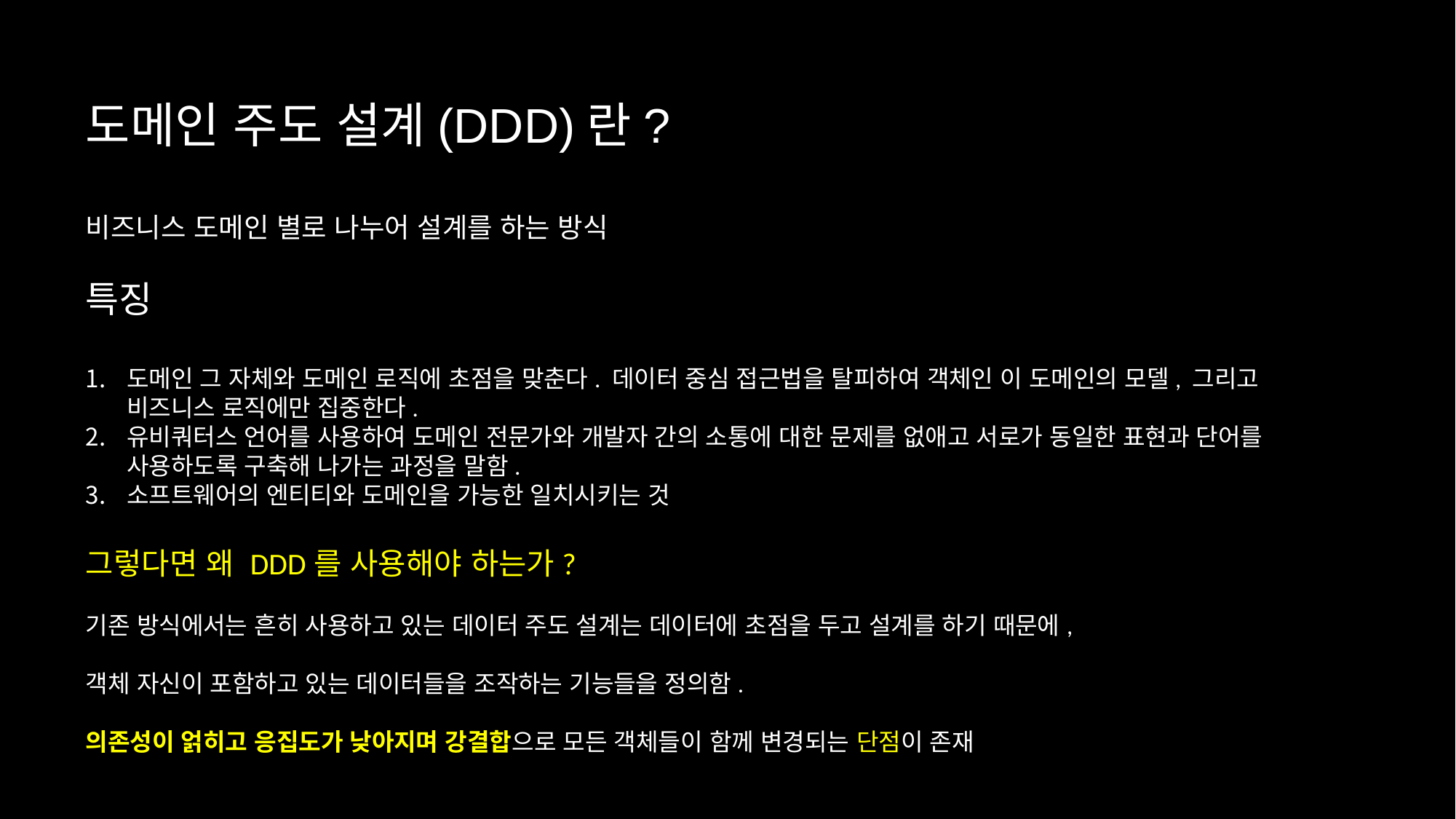

도메인 주도 설계(DDD)란?
비즈니스 도메인 별로 나누어 설계를 하는 방식

특징

도메인 그 자체와 도메인 로직에 초점을 맞춘다. 데이터 중심 접근법을 탈피하여 객체인 이 도메인의 모델, 그리고 비즈니스 로직에만 집중한다.
유비쿼터스 언어를 사용하여 도메인 전문가와 개발자 간의 소통에 대한 문제를 없애고 서로가 동일한 표현과 단어를 사용하도록 구축해 나가는 과정을 말함.
소프트웨어의 엔티티와 도메인을 가능한 일치시키는 것
그렇다면 왜 DDD를 사용해야 하는가?

기존 방식에서는 흔히 사용하고 있는 데이터 주도 설계는 데이터에 초점을 두고 설계를 하기 때문에,

객체 자신이 포함하고 있는 데이터들을 조작하는 기능들을 정의함.

의존성이 얽히고 응집도가 낮아지며 강결합으로 모든 객체들이 함께 변경되는 단점이 존재